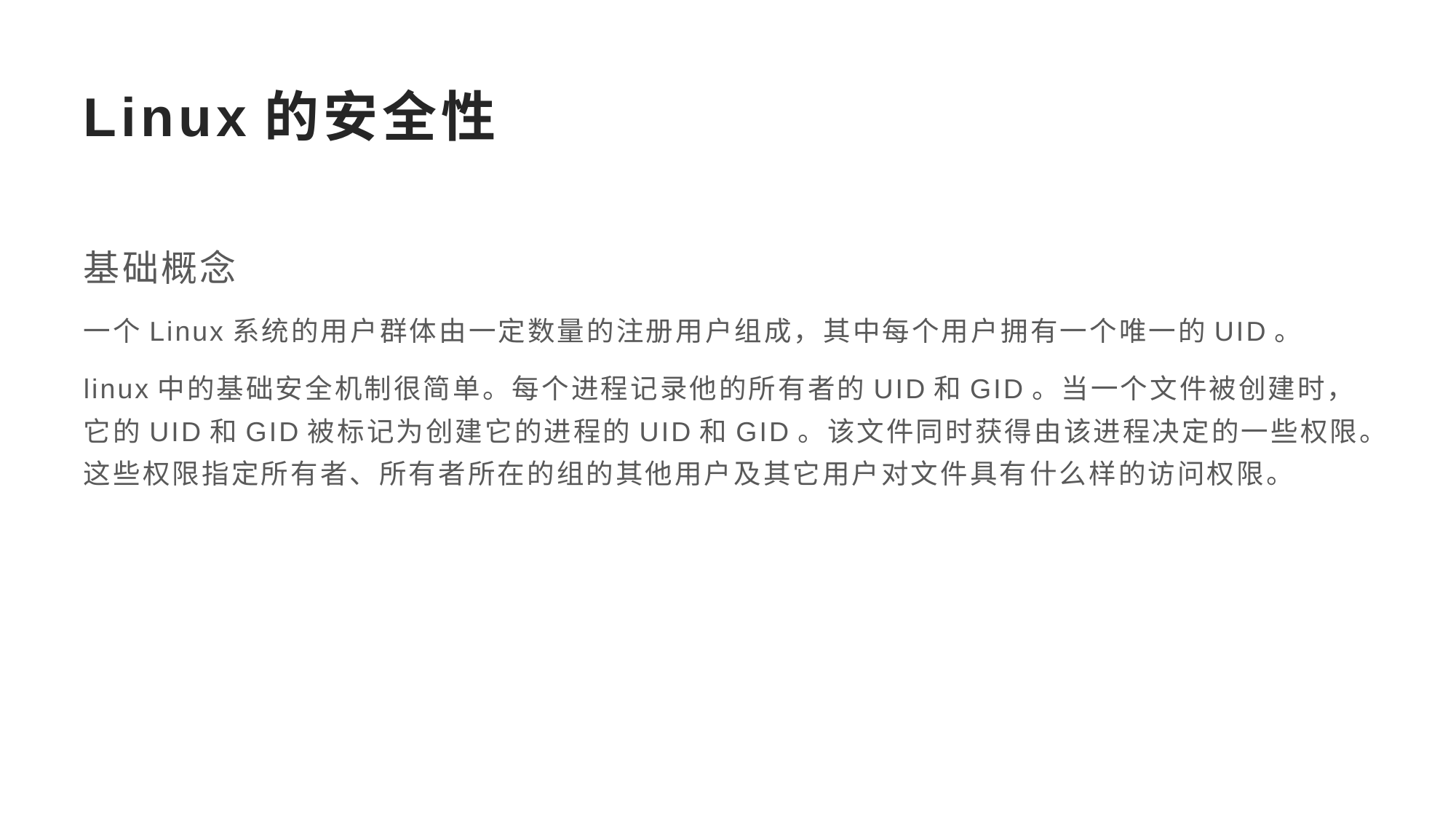

# Linux的安全性
基础概念
一个Linux系统的用户群体由一定数量的注册用户组成，其中每个用户拥有一个唯一的UID。
linux中的基础安全机制很简单。每个进程记录他的所有者的UID和GID。当一个文件被创建时，它的UID和GID被标记为创建它的进程的UID和GID。该文件同时获得由该进程决定的一些权限。这些权限指定所有者、所有者所在的组的其他用户及其它用户对文件具有什么样的访问权限。